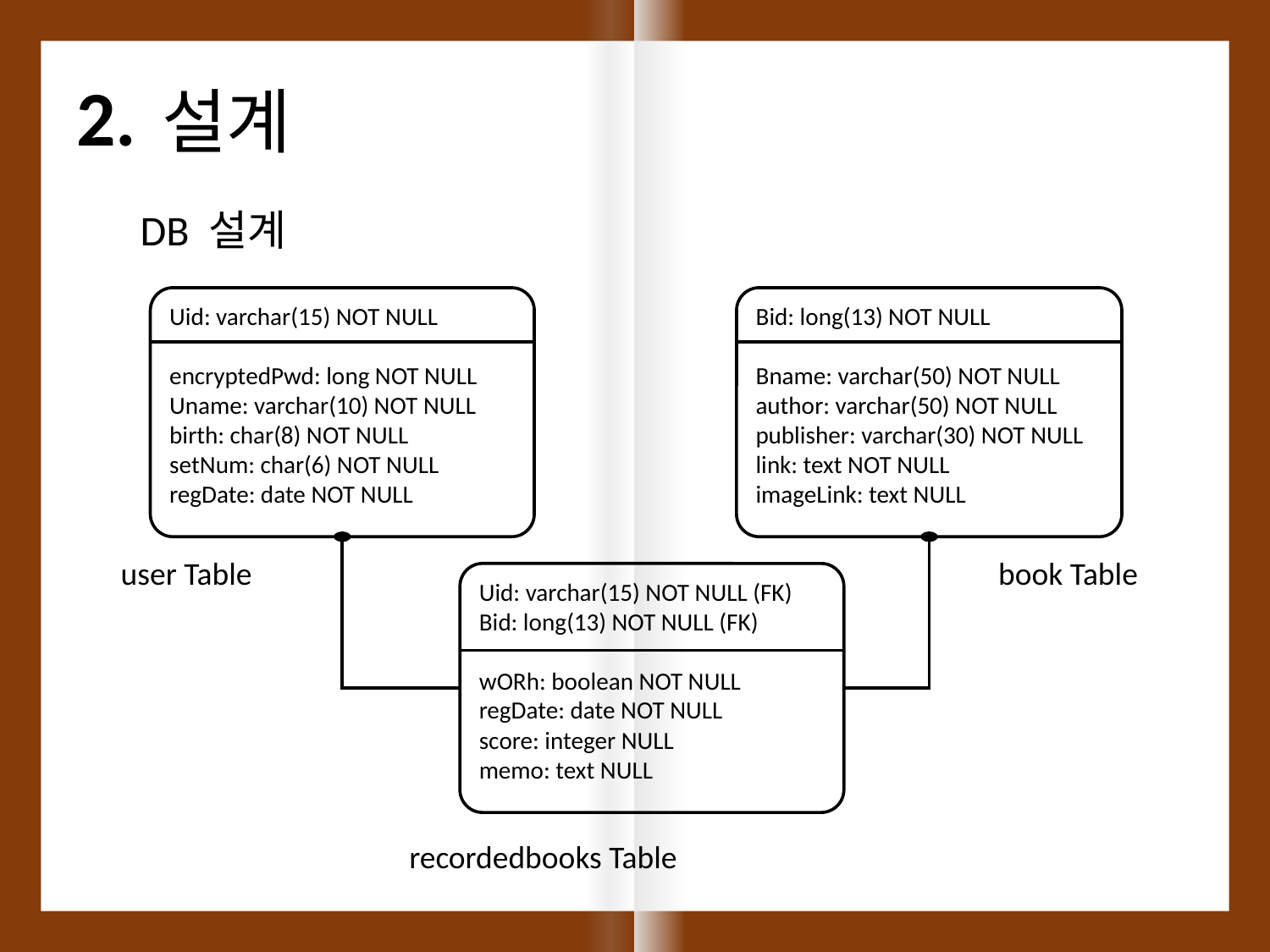

2.
설계
DB 설계
Uid: varchar(15) NOT NULL

encryptedPwd: long NOT NULL
Uname: varchar(10) NOT NULL
birth: char(8) NOT NULL
setNum: char(6) NOT NULL
regDate: date NOT NULL
Bid: long(13) NOT NULL

Bname: varchar(50) NOT NULL
author: varchar(50) NOT NULL
publisher: varchar(30) NOT NULL
link: text NOT NULL
imageLink: text NULL
user Table
book Table
Uid: varchar(15) NOT NULL (FK)
Bid: long(13) NOT NULL (FK)

wORh: boolean NOT NULL
regDate: date NOT NULL
score: integer NULL
memo: text NULL
recordedbooks Table